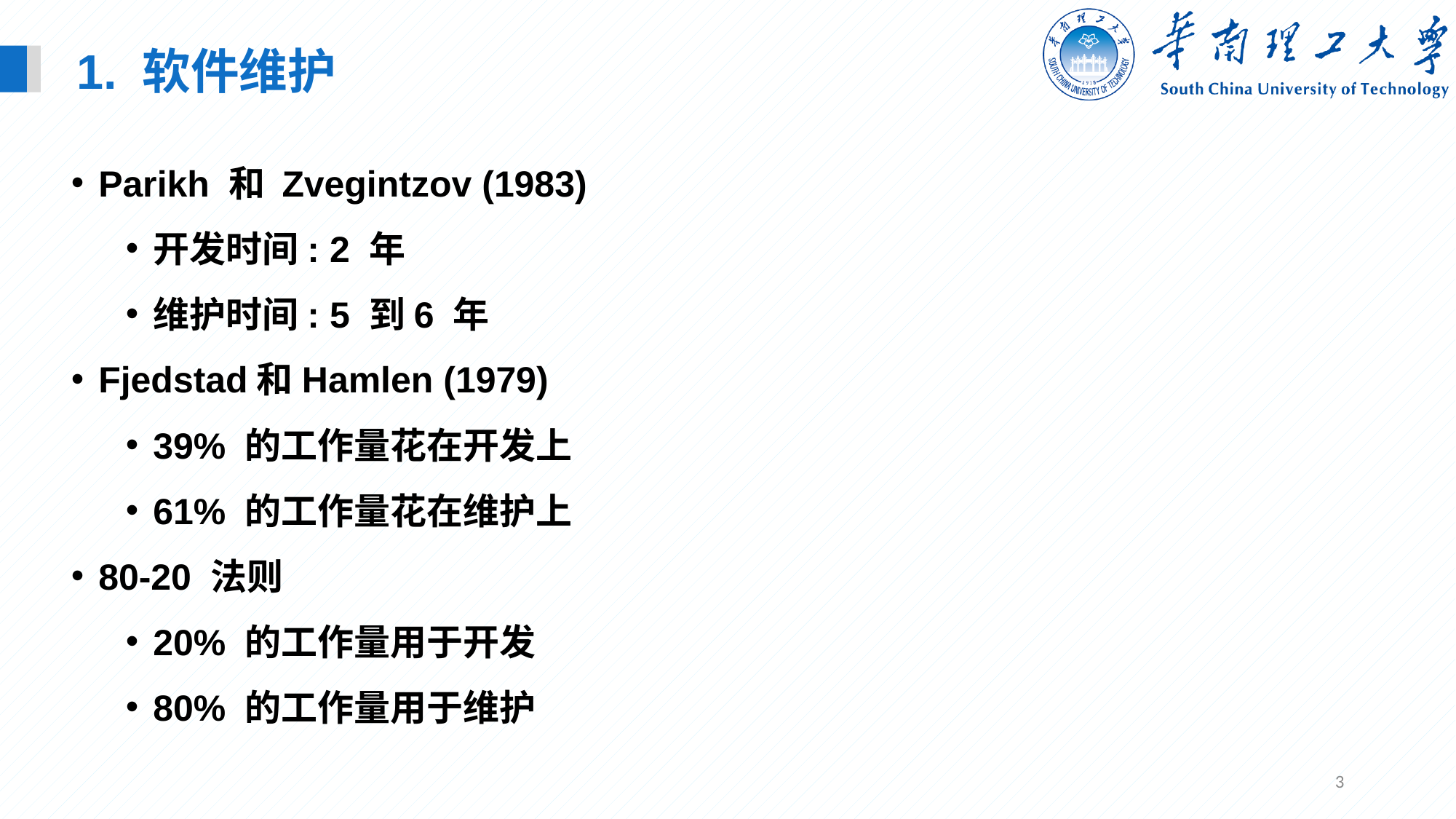

1. 软件维护
Parikh 和 Zvegintzov (1983)
开发时间: 2 年
维护时间: 5 到6 年
Fjedstad和Hamlen (1979)
39% 的工作量花在开发上
61% 的工作量花在维护上
80-20 法则
20% 的工作量用于开发
80% 的工作量用于维护
3